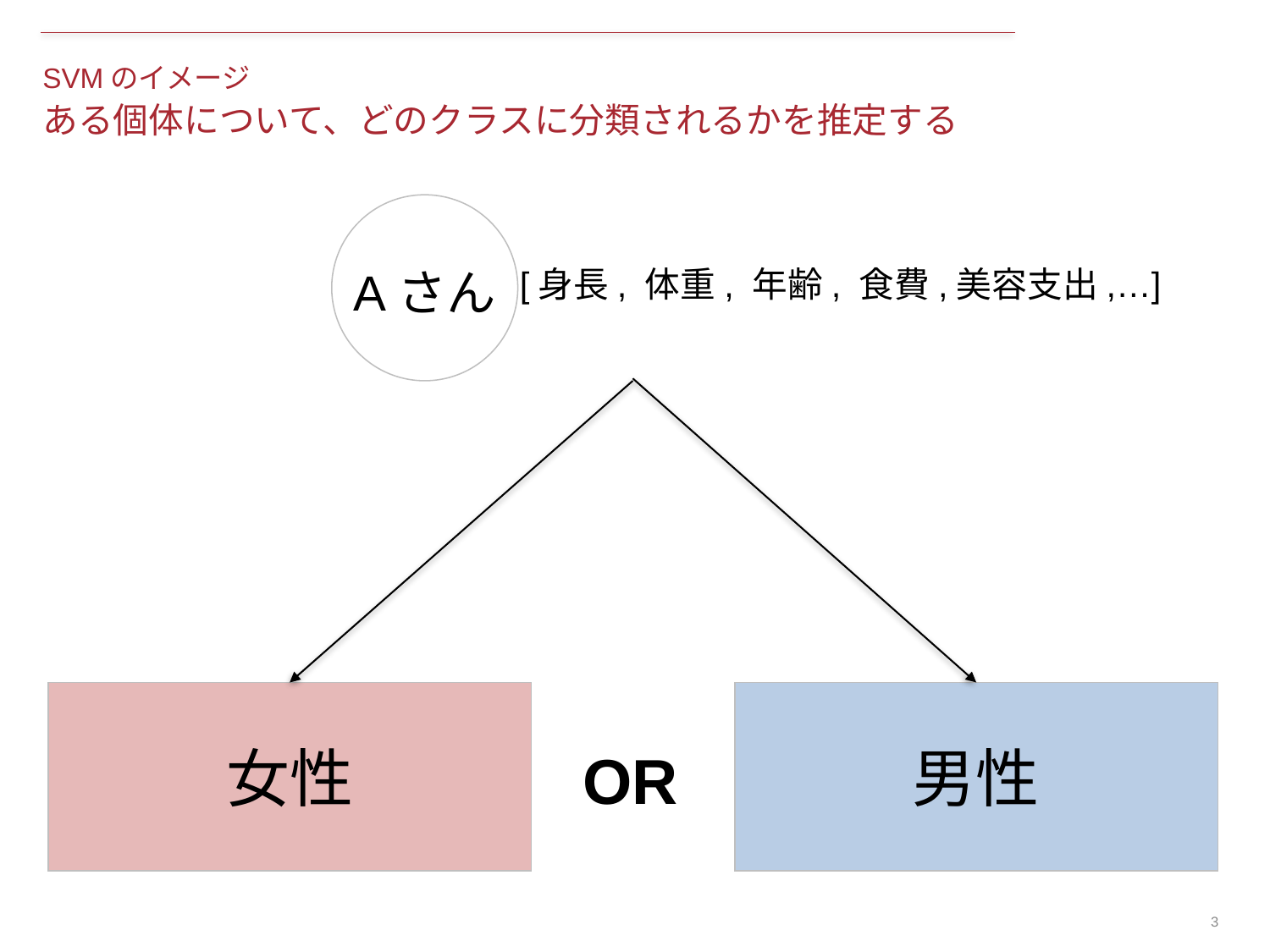

# SVMのイメージ ある個体について、どのクラスに分類されるかを推定する

Aさん
[身長, 体重, 年齢, 食費,美容支出,…]

女性
男性
OR
3